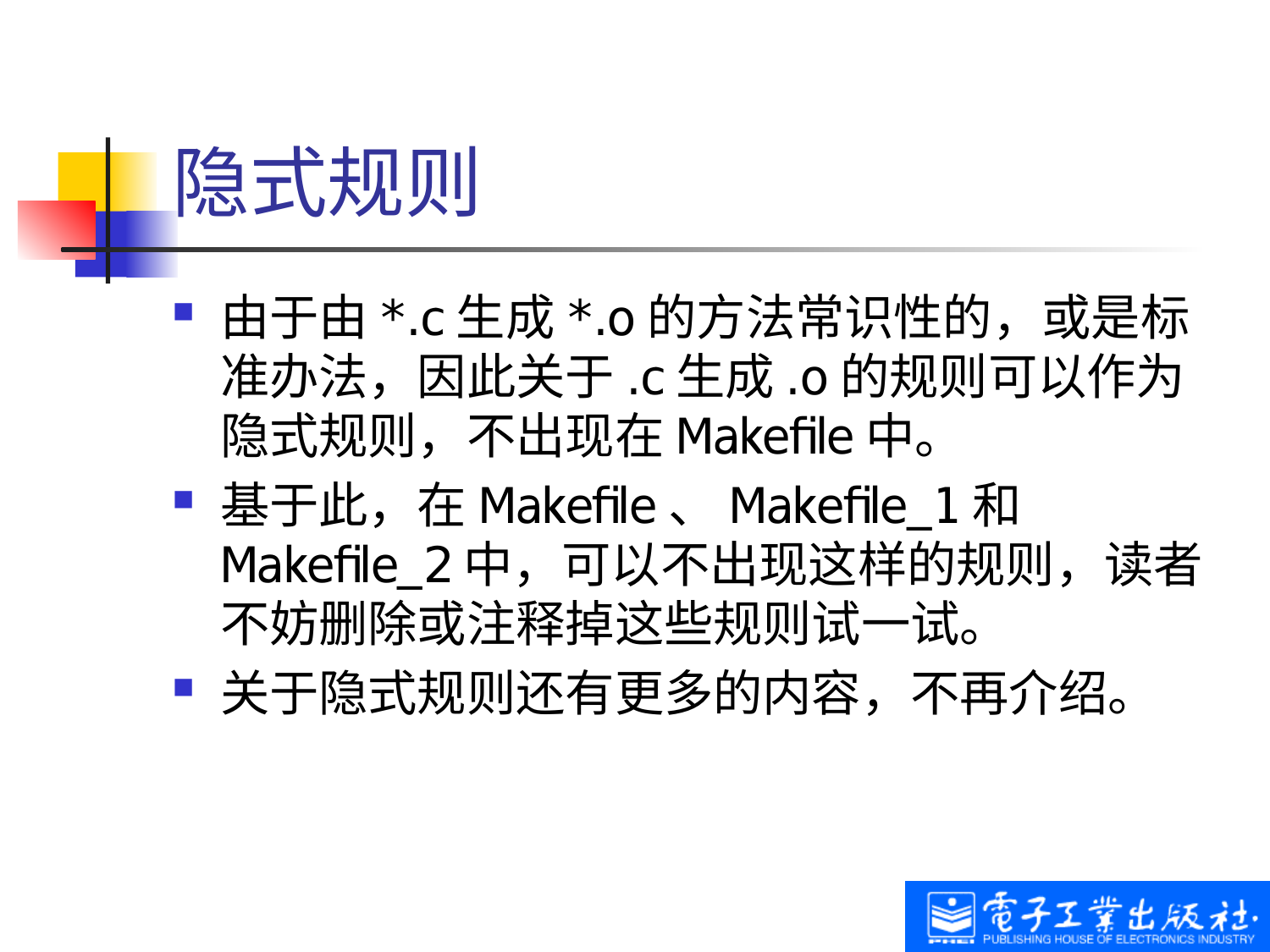

# 隐式规则
由于由*.c生成*.o的方法常识性的，或是标准办法，因此关于.c生成.o的规则可以作为隐式规则，不出现在Makefile中。
基于此，在Makefile、Makefile_1和Makefile_2中，可以不出现这样的规则，读者不妨删除或注释掉这些规则试一试。
关于隐式规则还有更多的内容，不再介绍。